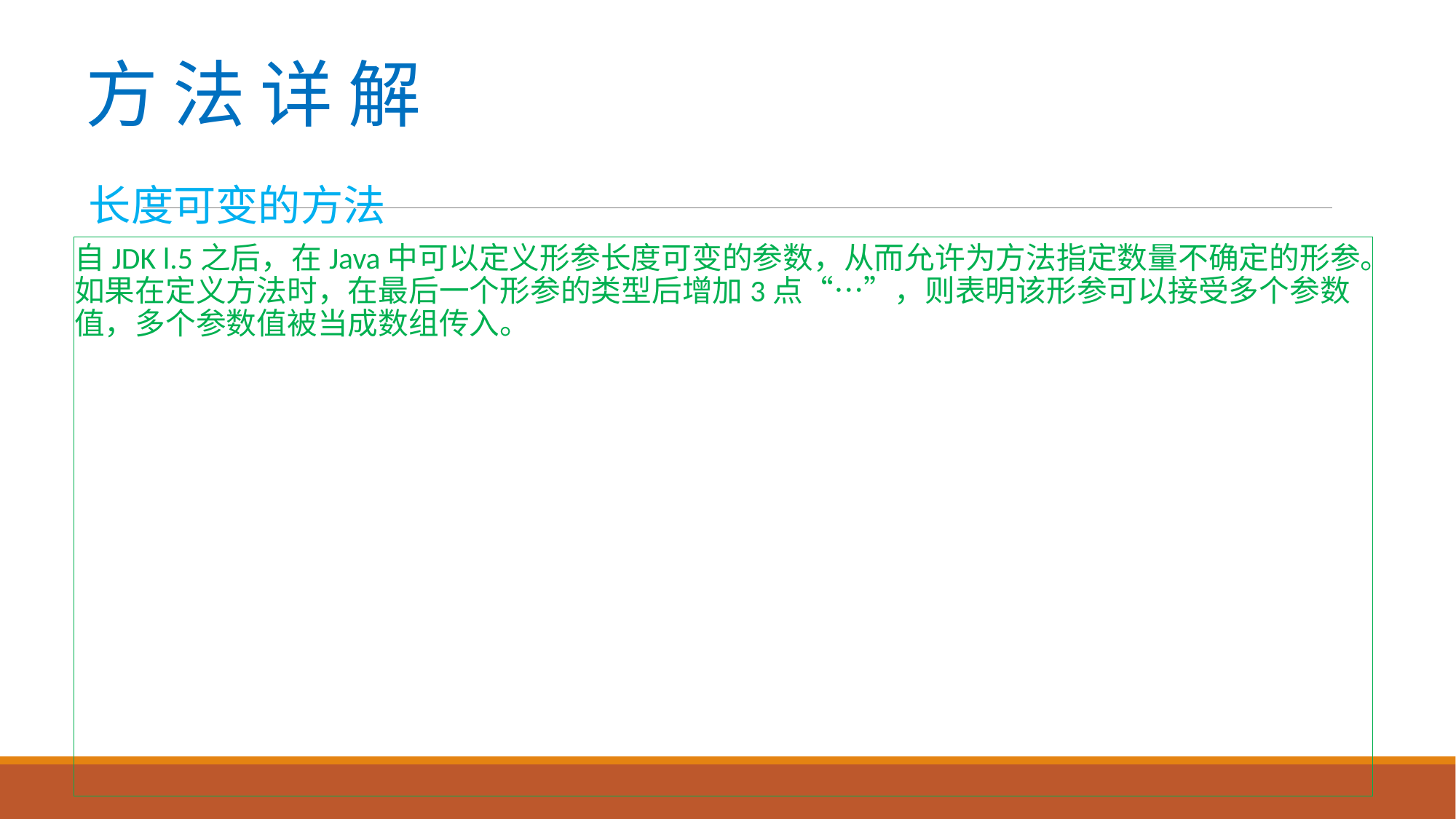

# 方 法 详 解
长度可变的方法
自JDK l.5之后，在Java中可以定义形参长度可变的参数，从而允许为方法指定数量不确定的形参。如果在定义方法时，在最后一个形参的类型后增加3点“…”，则表明该形参可以接受多个参数值，多个参数值被当成数组传入。